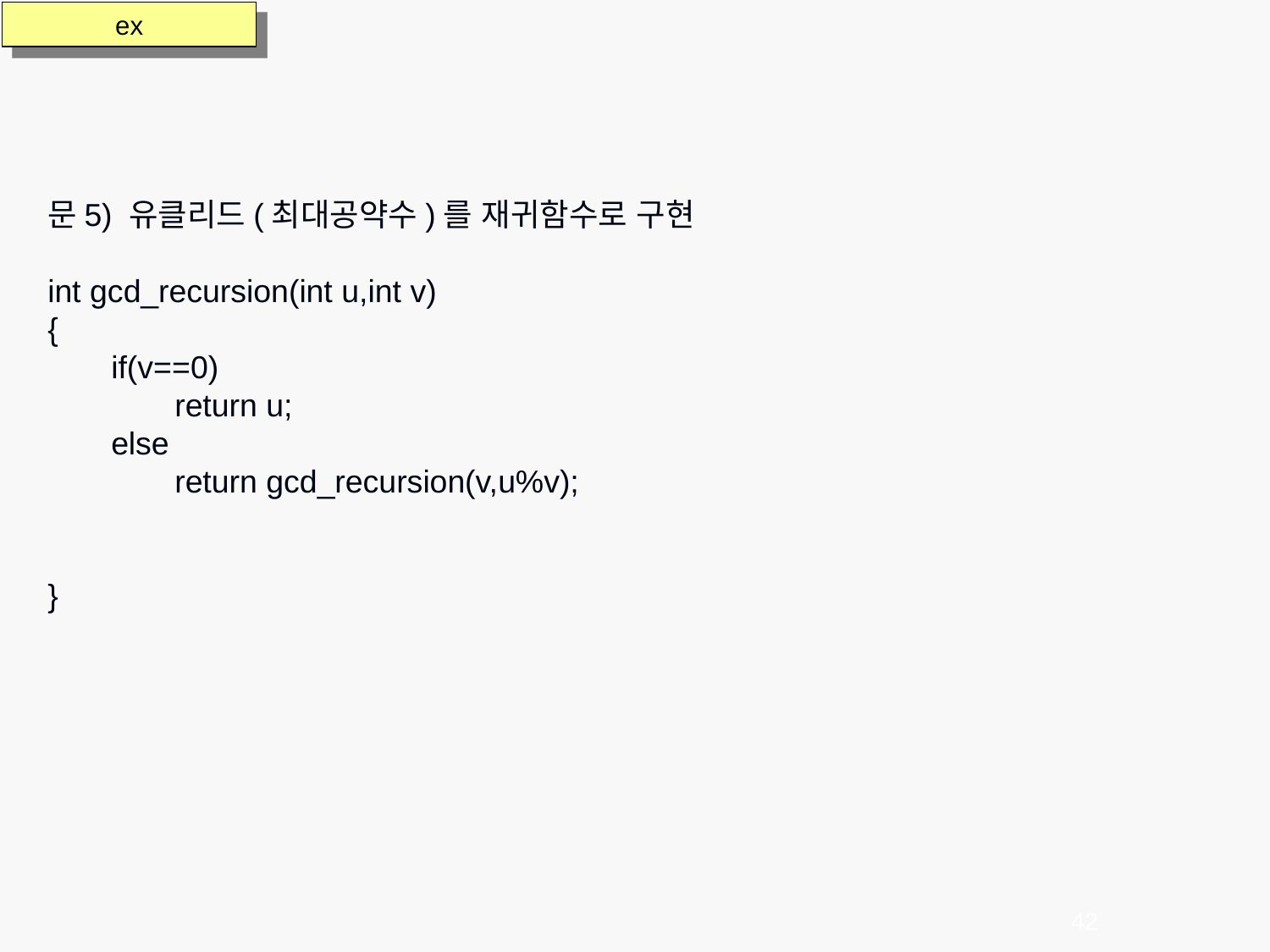

ex
문5) 유클리드(최대공약수)를 재귀함수로 구현

int gcd_recursion(int u,int v)
{
if(v==0)
return u;
else
return gcd_recursion(v,u%v);

}

42